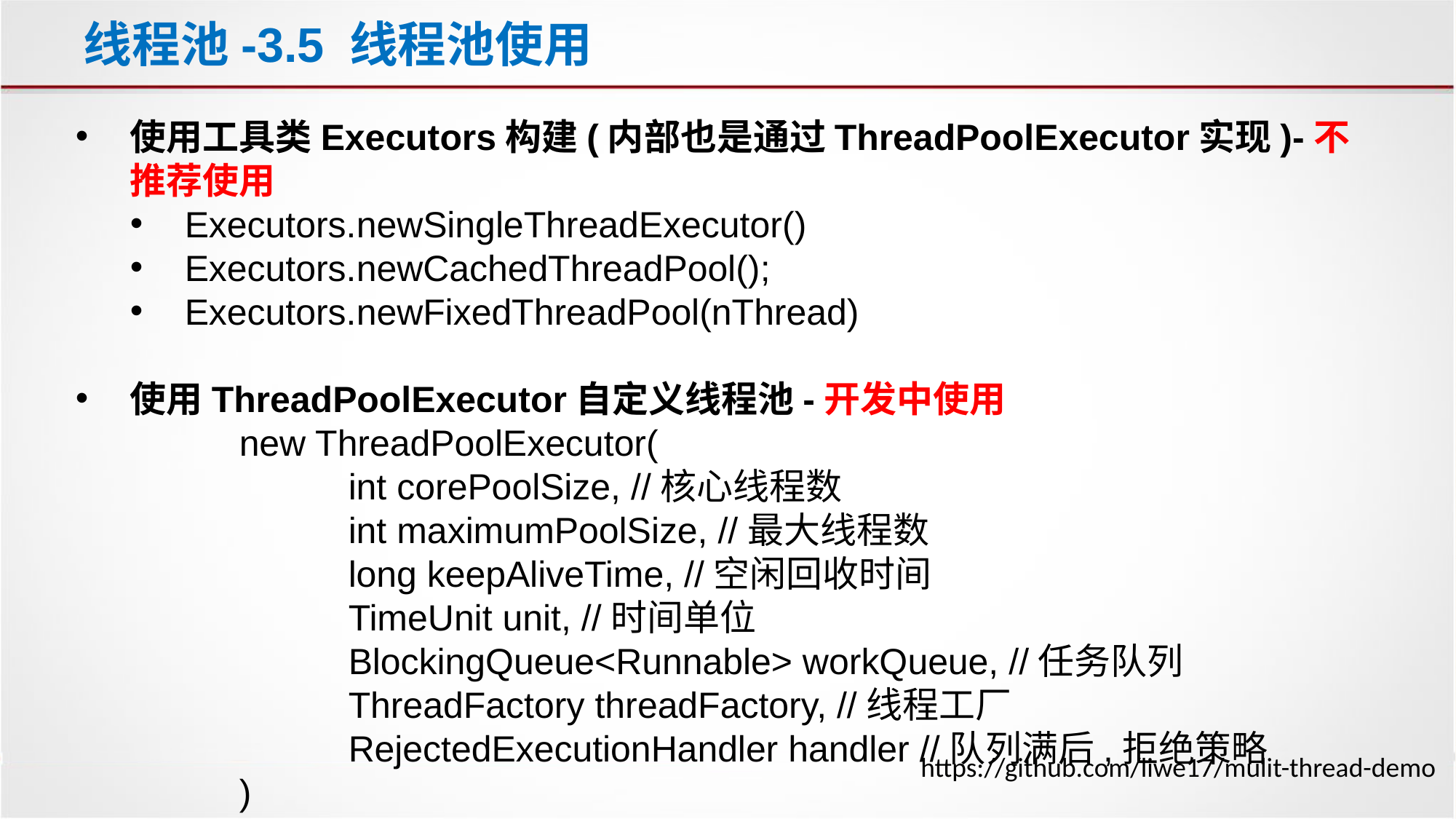

# 线程池-3.5 线程池使用
使用工具类Executors构建(内部也是通过ThreadPoolExecutor实现)-不推荐使用
Executors.newSingleThreadExecutor()
Executors.newCachedThreadPool();
Executors.newFixedThreadPool(nThread)

使用ThreadPoolExecutor自定义线程池-开发中使用
 	new ThreadPoolExecutor(
		int corePoolSize, //核心线程数
		int maximumPoolSize, //最大线程数
		long keepAliveTime, //空闲回收时间
		TimeUnit unit, //时间单位
		BlockingQueue<Runnable> workQueue, //任务队列
		ThreadFactory threadFactory, //线程工厂
		RejectedExecutionHandler handler //队列满后,拒绝策略
	)